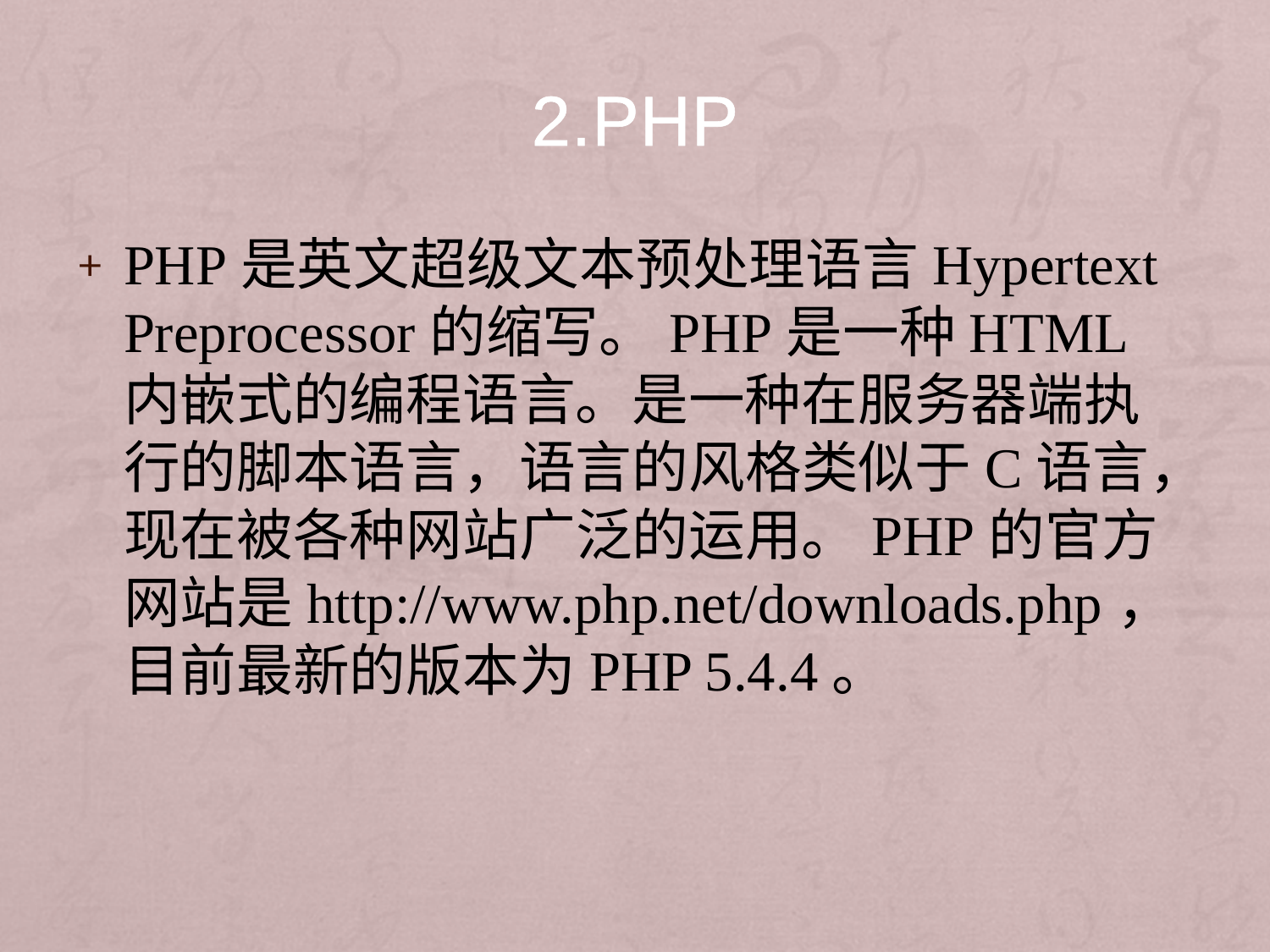

# 2.PHP
PHP是英文超级文本预处理语言Hypertext Preprocessor的缩写。PHP是一种HTML内嵌式的编程语言。是一种在服务器端执行的脚本语言，语言的风格类似于C语言，现在被各种网站广泛的运用。PHP的官方网站是http://www.php.net/downloads.php，目前最新的版本为PHP 5.4.4。